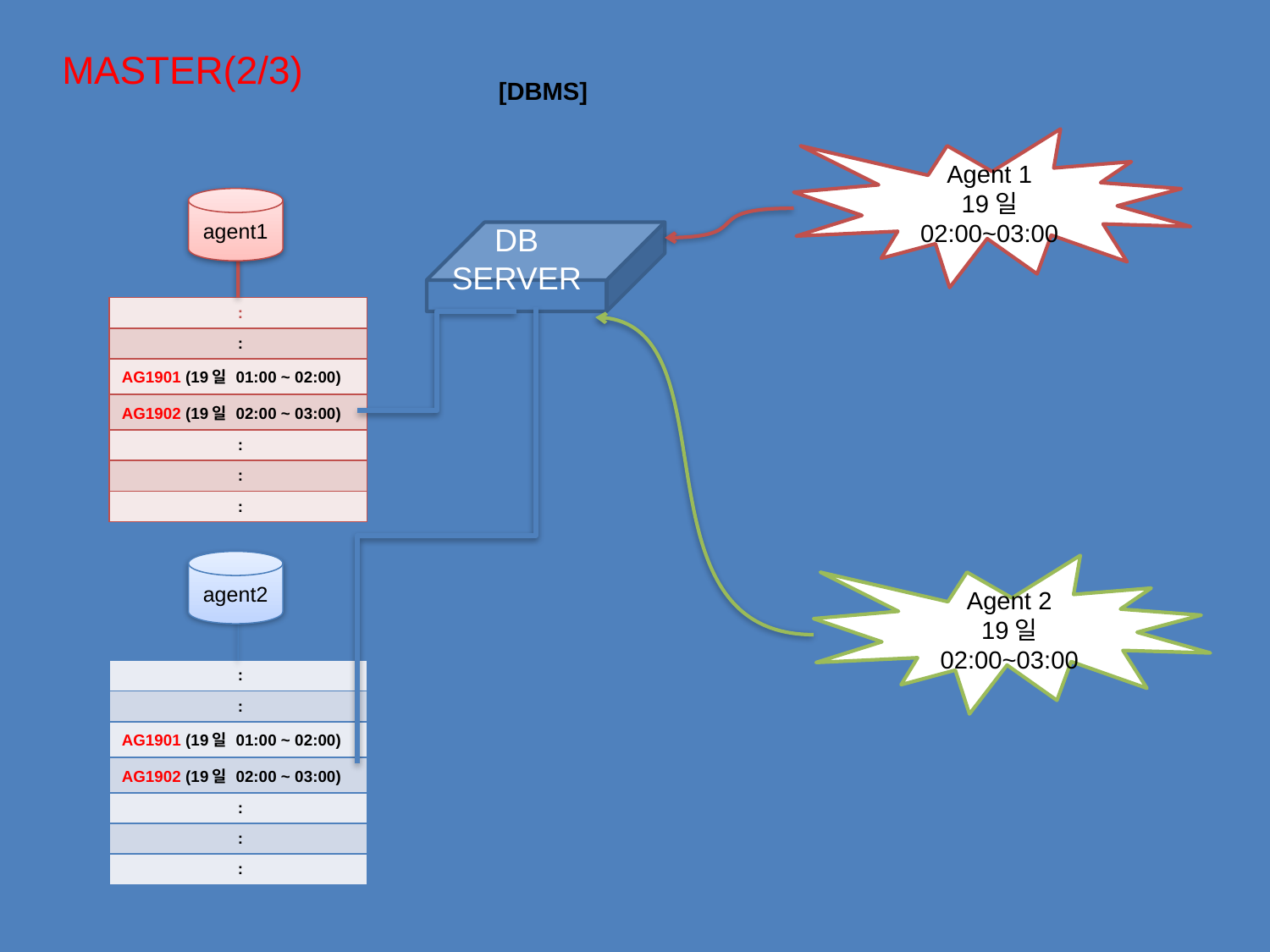

MASTER(2/3)
[DBMS]
Agent 1
19일 02:00~03:00
agent1
DB
SERVER

| : |
| --- |
| : |
| AG1901 (19일 01:00 ~ 02:00) |
| AG1902 (19일 02:00 ~ 03:00) |
| : |
| : |
| : |
agent2
Agent 2
19일 02:00~03:00
| : |
| --- |
| : |
| AG1901 (19일 01:00 ~ 02:00) |
| AG1902 (19일 02:00 ~ 03:00) |
| : |
| : |
| : |